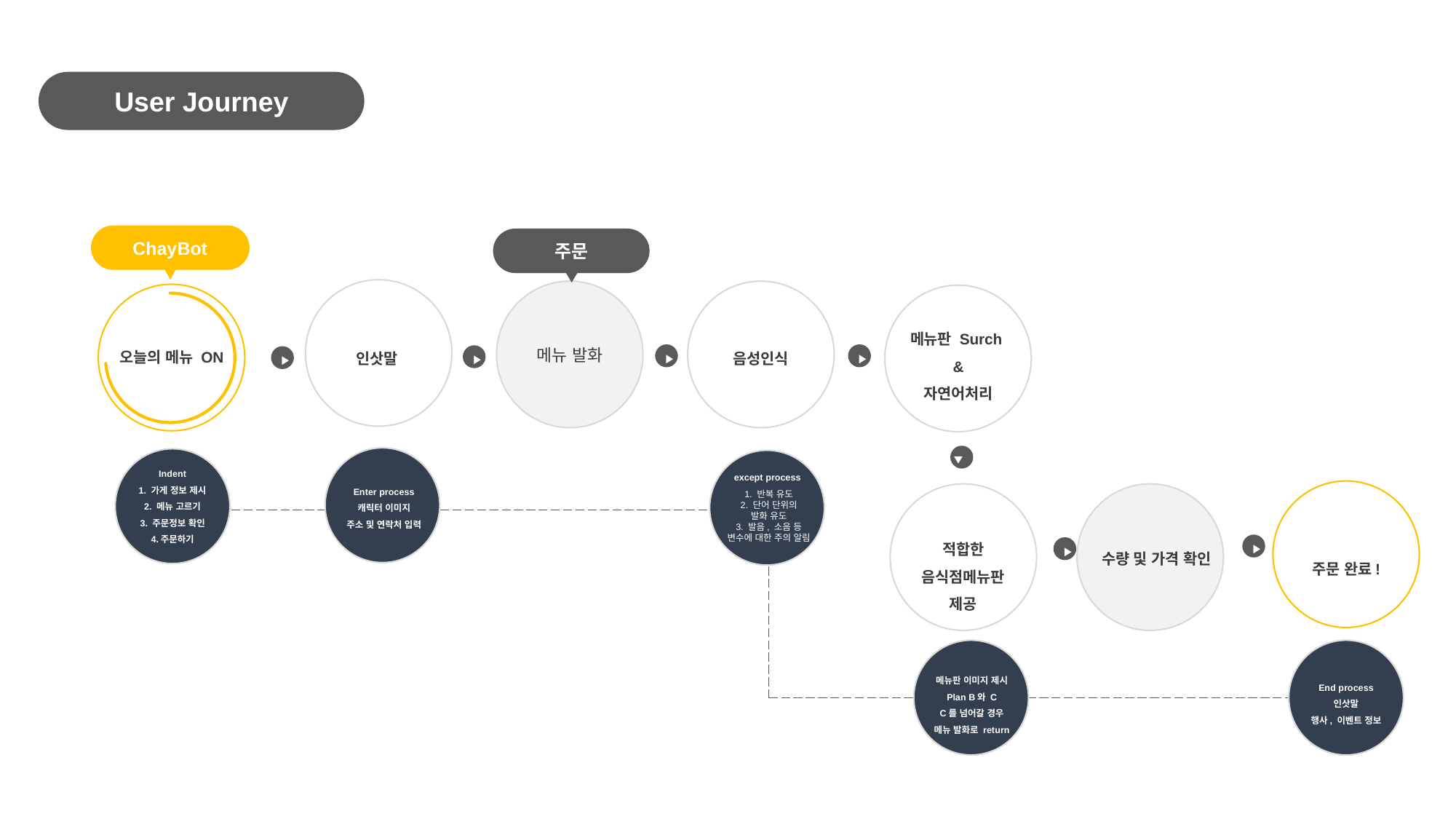

User Journey
ChayBot

주문

메뉴 발화

메뉴판 Surch
&
자연어처리

오늘의 메뉴 ON
인삿말
음성인식
▶

▶

▶

▶

▶

Indent
1. 가게 정보 제시
2. 메뉴 고르기
3. 주문정보 확인
4.주문하기

except process
Enter process
캐릭터 이미지
주소 및 연락처 입력

1. 반복 유도
2. 단어 단위의
발화 유도
3. 발음, 소음 등
변수에 대한 주의 알림

적합한 음식점메뉴판 제공
▶

▶

수량 및 가격 확인
주문 완료!

메뉴판 이미지 제시
Plan B와 C
C를 넘어갈 경우
메뉴 발화로 return
End process
인삿말
행사, 이벤트 정보